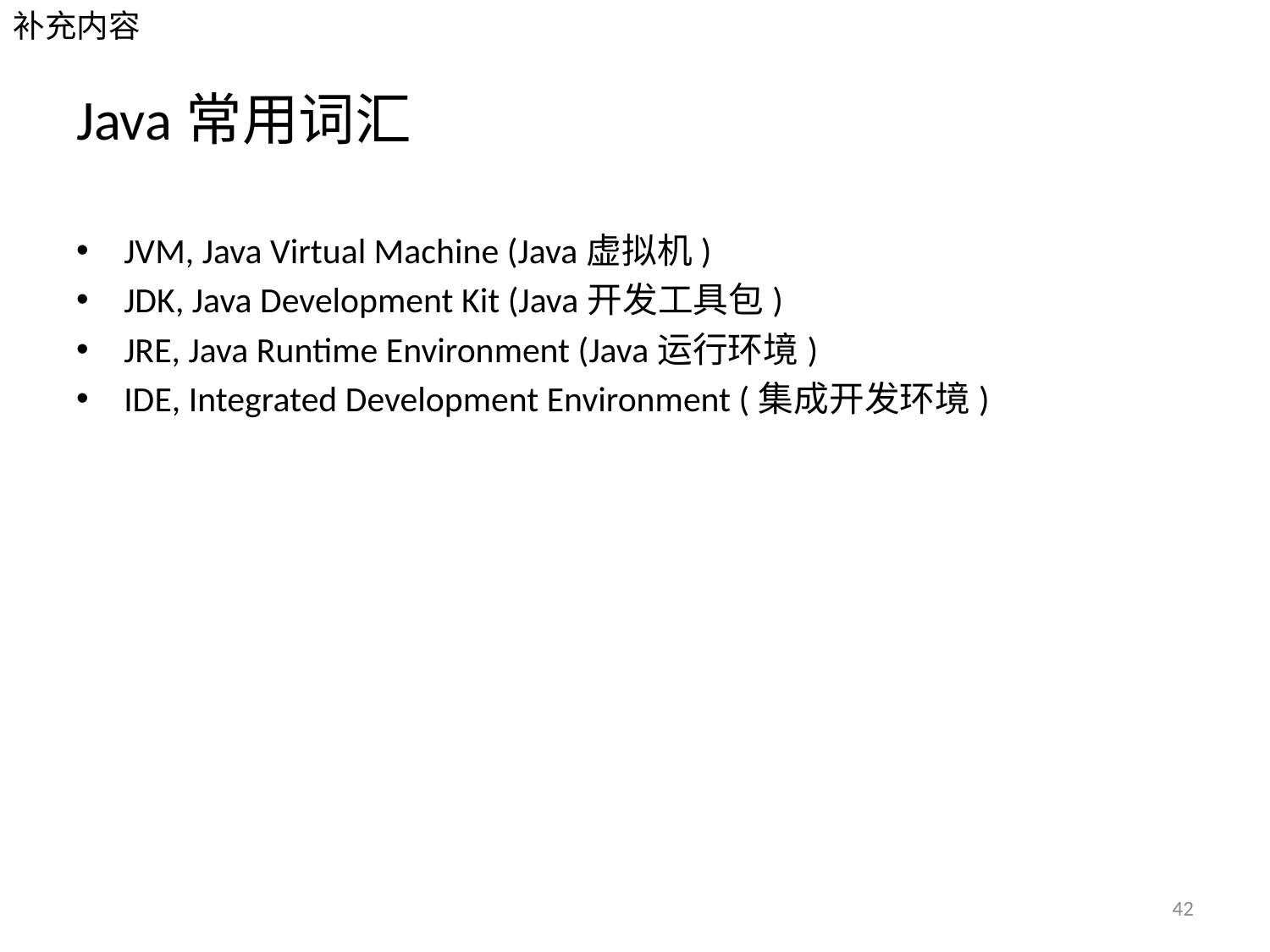

补充内容
# Java常用词汇
JVM, Java Virtual Machine (Java虚拟机)
JDK, Java Development Kit (Java开发工具包)
JRE, Java Runtime Environment (Java运行环境)
IDE, Integrated Development Environment (集成开发环境)

42